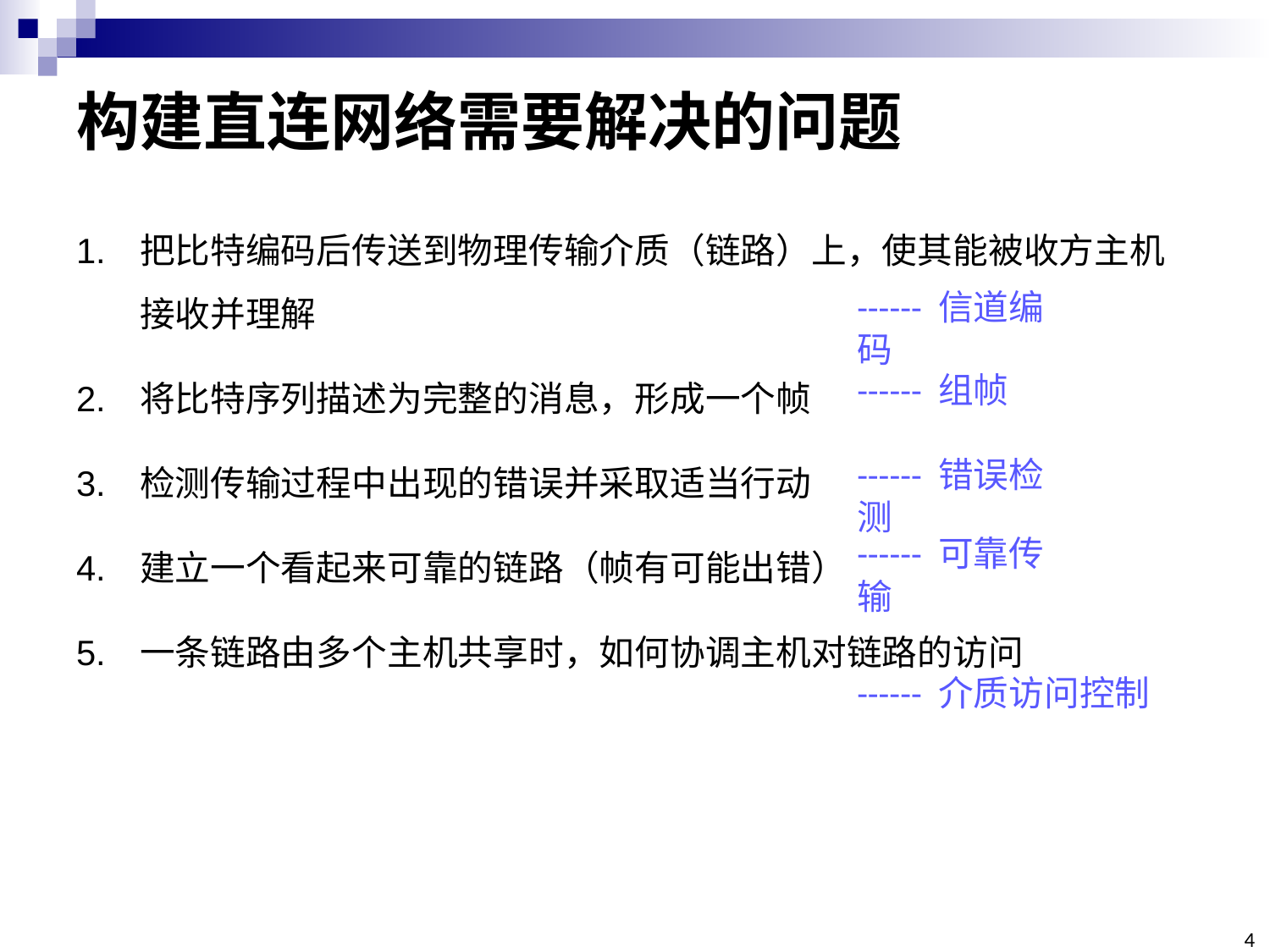

# 构建直连网络需要解决的问题
把比特编码后传送到物理传输介质（链路）上，使其能被收方主机接收并理解
将比特序列描述为完整的消息，形成一个帧
检测传输过程中出现的错误并采取适当行动
建立一个看起来可靠的链路（帧有可能出错）
一条链路由多个主机共享时，如何协调主机对链路的访问
------ 信道编码
------ 组帧

------ 错误检测
------ 可靠传输
------ 介质访问控制
4